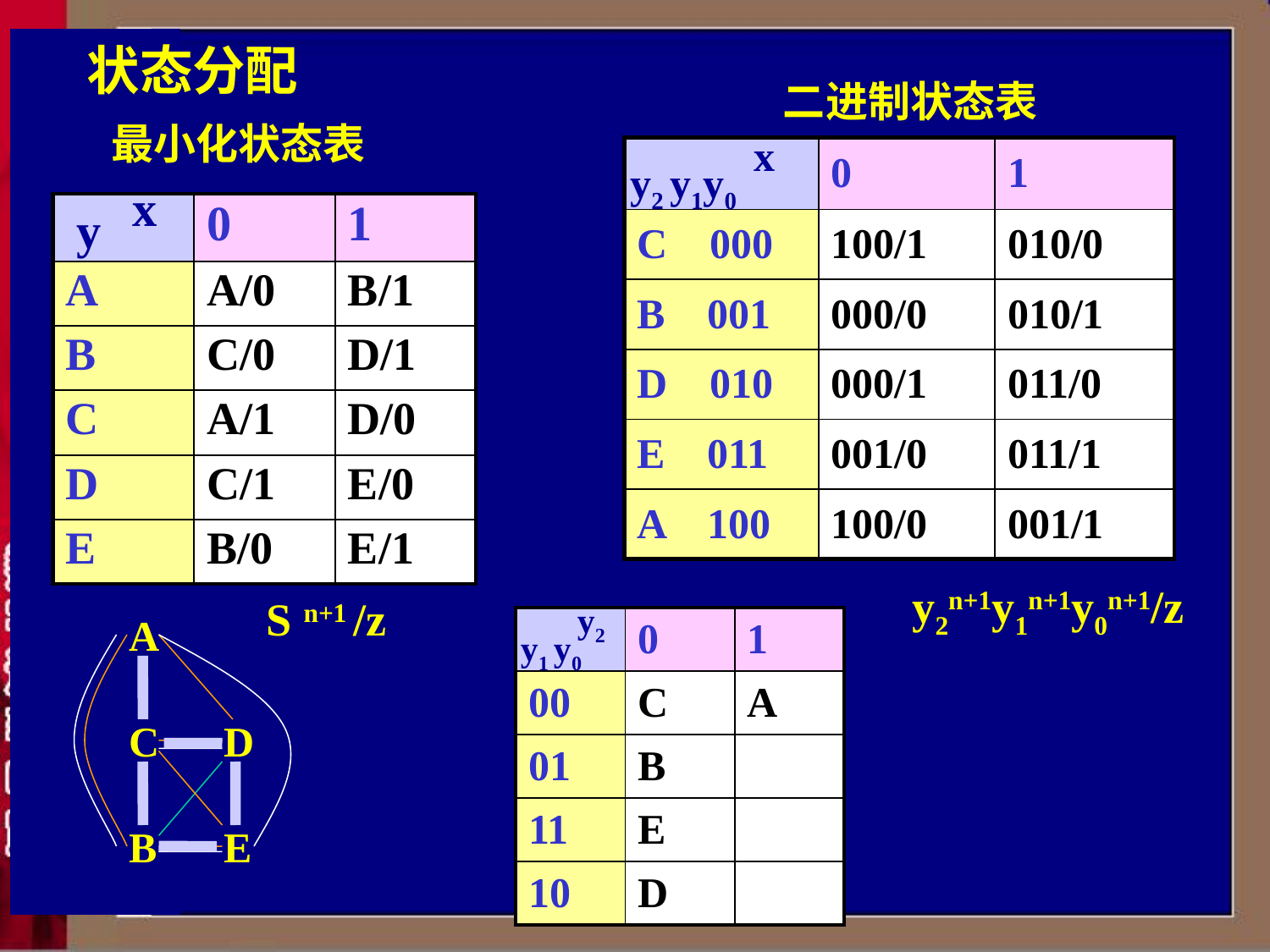

# 状态分配
二进制状态表
最小化状态表
x
y2 y1y0
|  | 0 | 1 |
| --- | --- | --- |
| C 000 | 100/1 | 010/0 |
| B 001 | 000/0 | 010/1 |
| D 010 | 000/1 | 011/0 |
| E 011 | 001/0 | 011/1 |
| A 100 | 100/0 | 001/1 |
x
y
|  | 0 | 1 |
| --- | --- | --- |
| A | A/0 | B/1 |
| B | C/0 | D/1 |
| C | A/1 | D/0 |
| D | C/1 | E/0 |
| E | B/0 | E/1 |
y2n+1y1n+1y0n+1/z
S n+1 /z
y2
y1 y0
A

C
D

B
E

|  | 0 | 1 |
| --- | --- | --- |
| 00 | C | A |
| 01 | B |  |
| 11 | E |  |
| 10 | D |  |